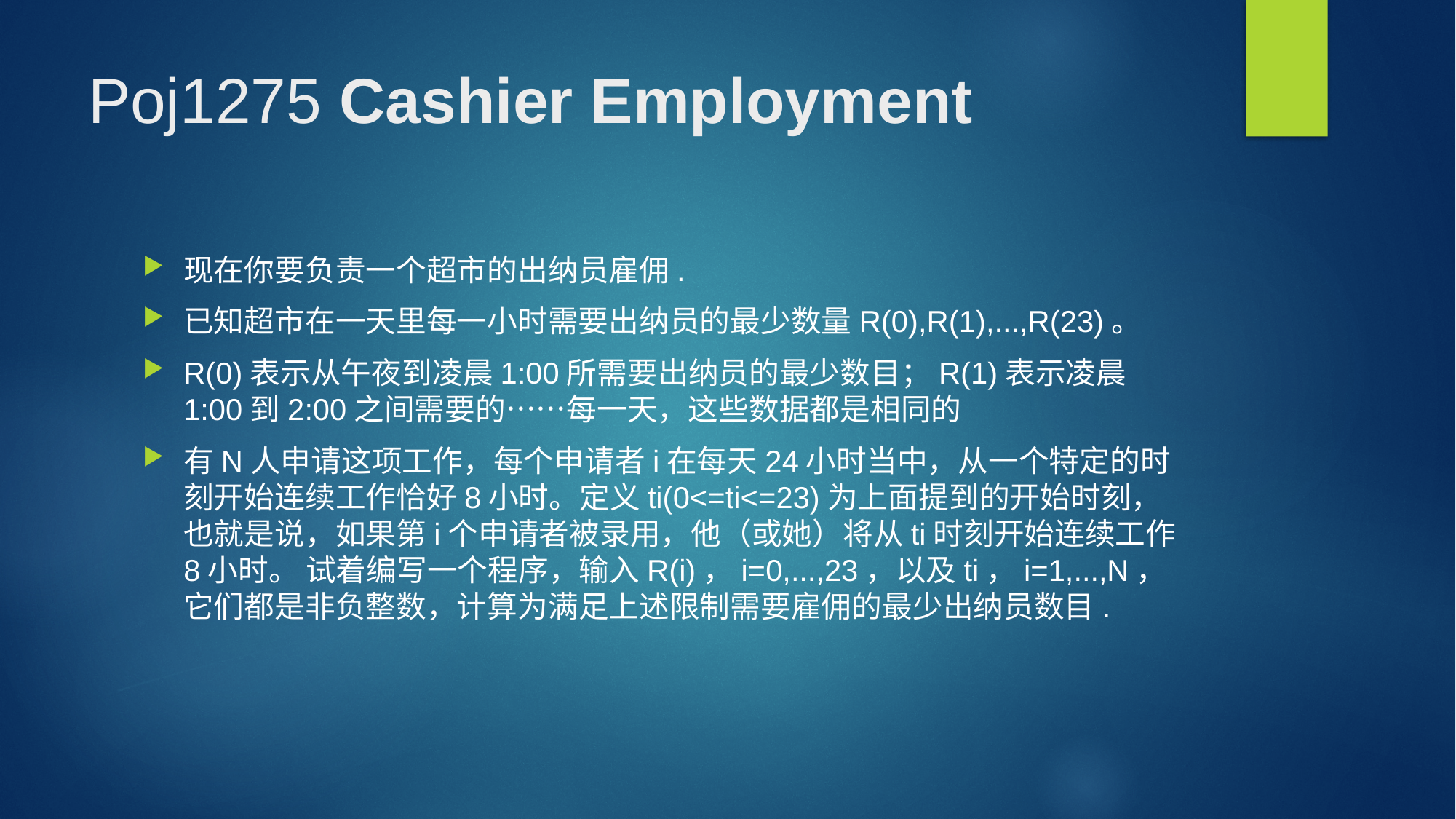

# Poj1275 Cashier Employment
现在你要负责一个超市的出纳员雇佣.
已知超市在一天里每一小时需要出纳员的最少数量R(0),R(1),...,R(23)。
R(0)表示从午夜到凌晨1:00所需要出纳员的最少数目；R(1)表示凌晨1:00到2:00之间需要的……每一天，这些数据都是相同的
有N人申请这项工作，每个申请者i在每天24小时当中，从一个特定的时刻开始连续工作恰好8小时。定义ti(0<=ti<=23)为上面提到的开始时刻，也就是说，如果第i个申请者被录用，他（或她）将从ti时刻开始连续工作8小时。 试着编写一个程序，输入R(i)，i=0,...,23，以及ti，i=1,...,N，它们都是非负整数，计算为满足上述限制需要雇佣的最少出纳员数目.